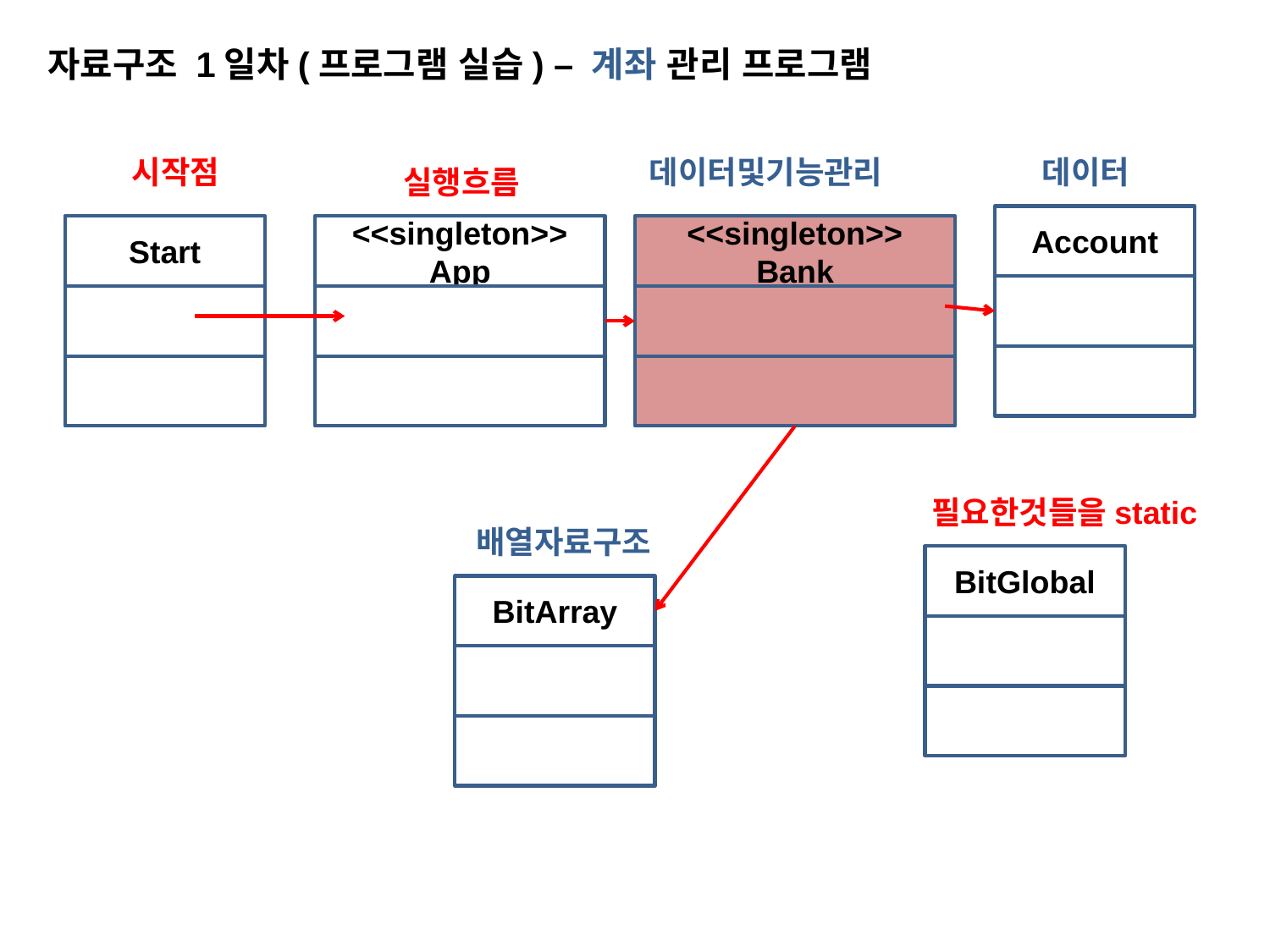

자료구조 1일차(프로그램 실습) – 계좌 관리 프로그램
시작점
데이터및기능관리
데이터
실행흐름
Account
Start
<<singleton>>
App
<<singleton>>
Bank

필요한것들을static
배열자료구조
BitGlobal
BitArray